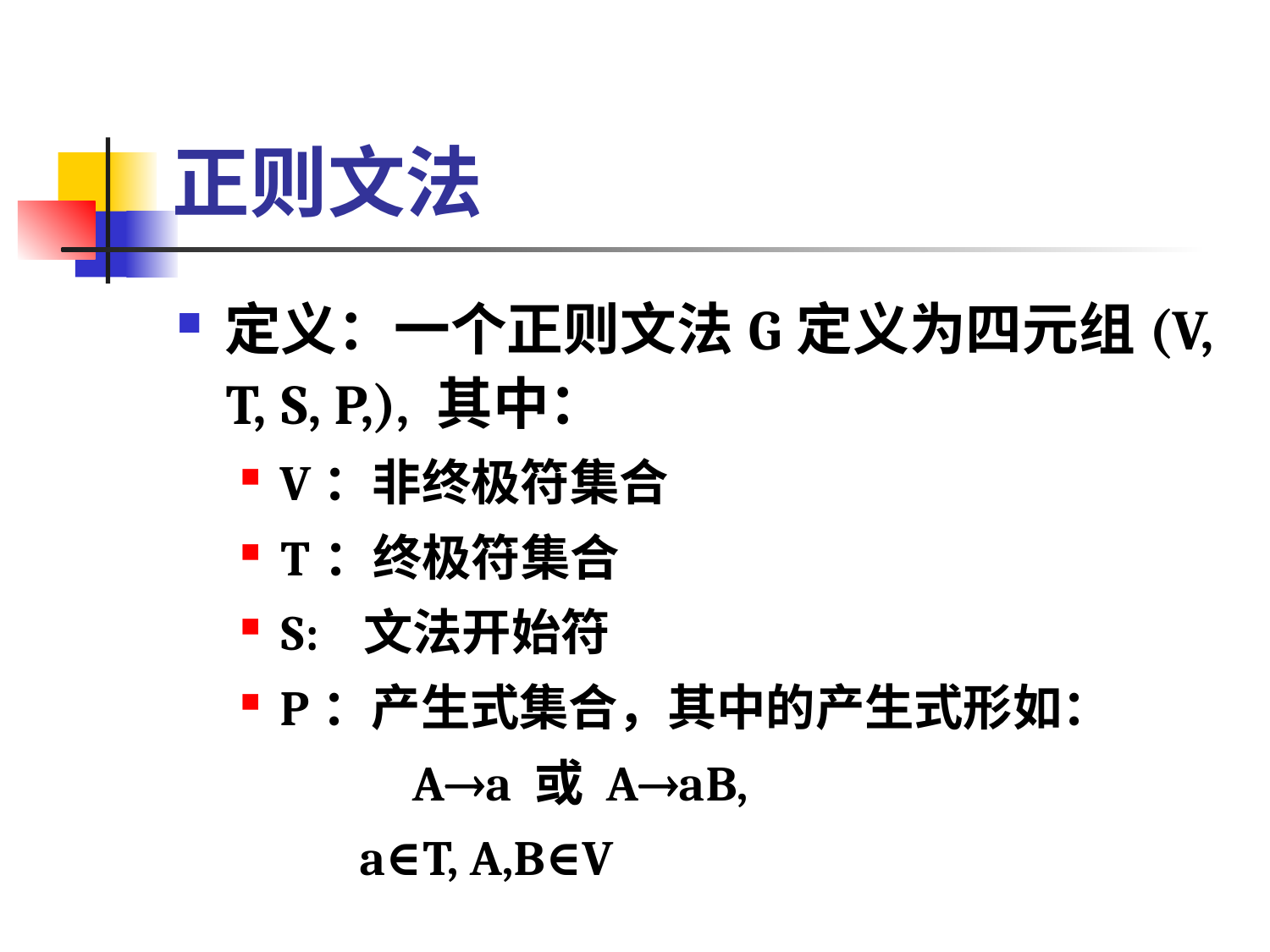

# 正则文法
定义：一个正则文法G定义为四元组(V, T, S, P,), 其中：
V：非终极符集合
T：终极符集合
S:   文法开始符
P：产生式集合，其中的产生式形如：
                A→a 或 A→aB,
           a∈T, A,B∈V